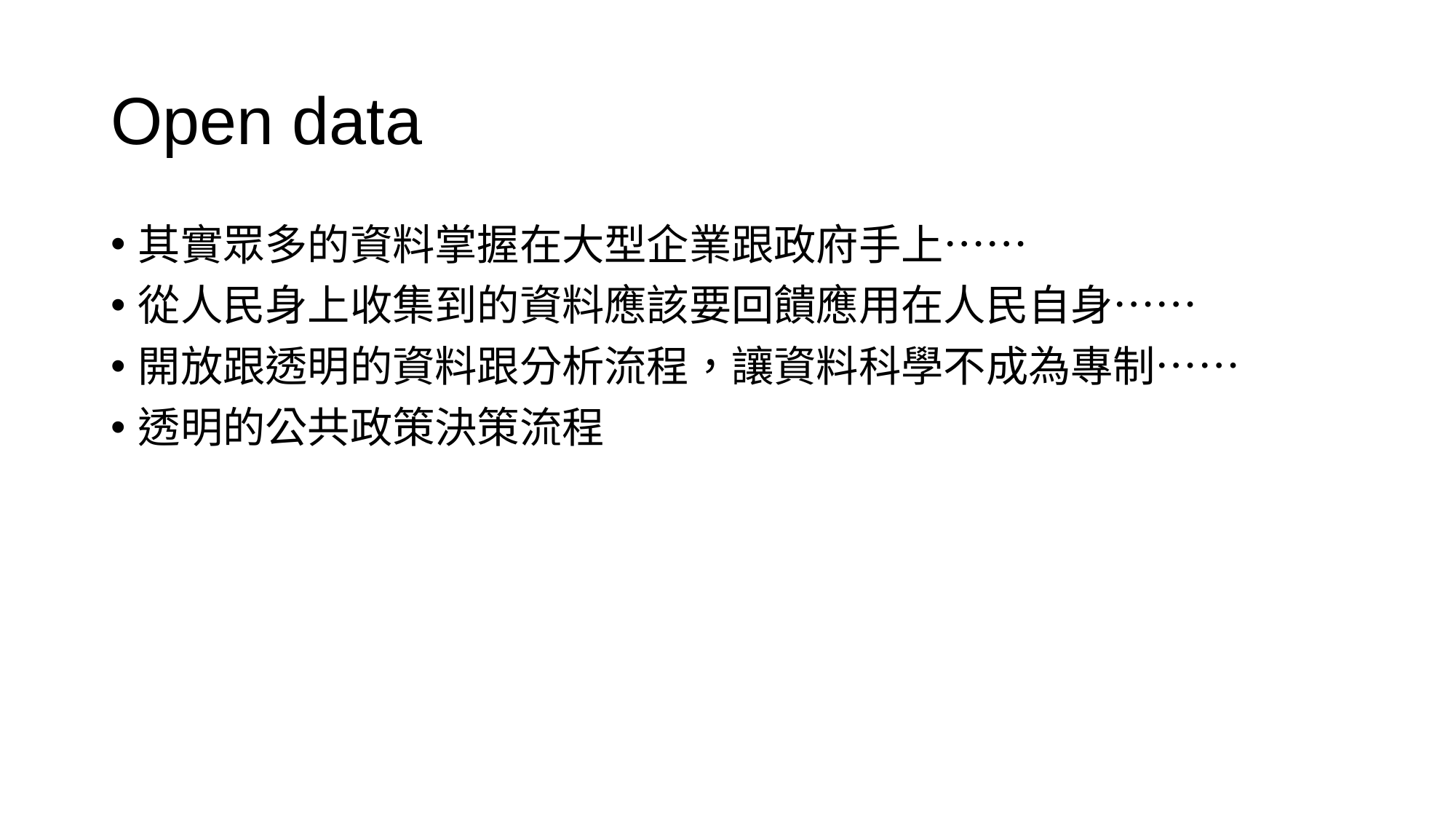

# Open data
其實眾多的資料掌握在大型企業跟政府手上……
從人民身上收集到的資料應該要回饋應用在人民自身……
開放跟透明的資料跟分析流程，讓資料科學不成為專制……
透明的公共政策決策流程